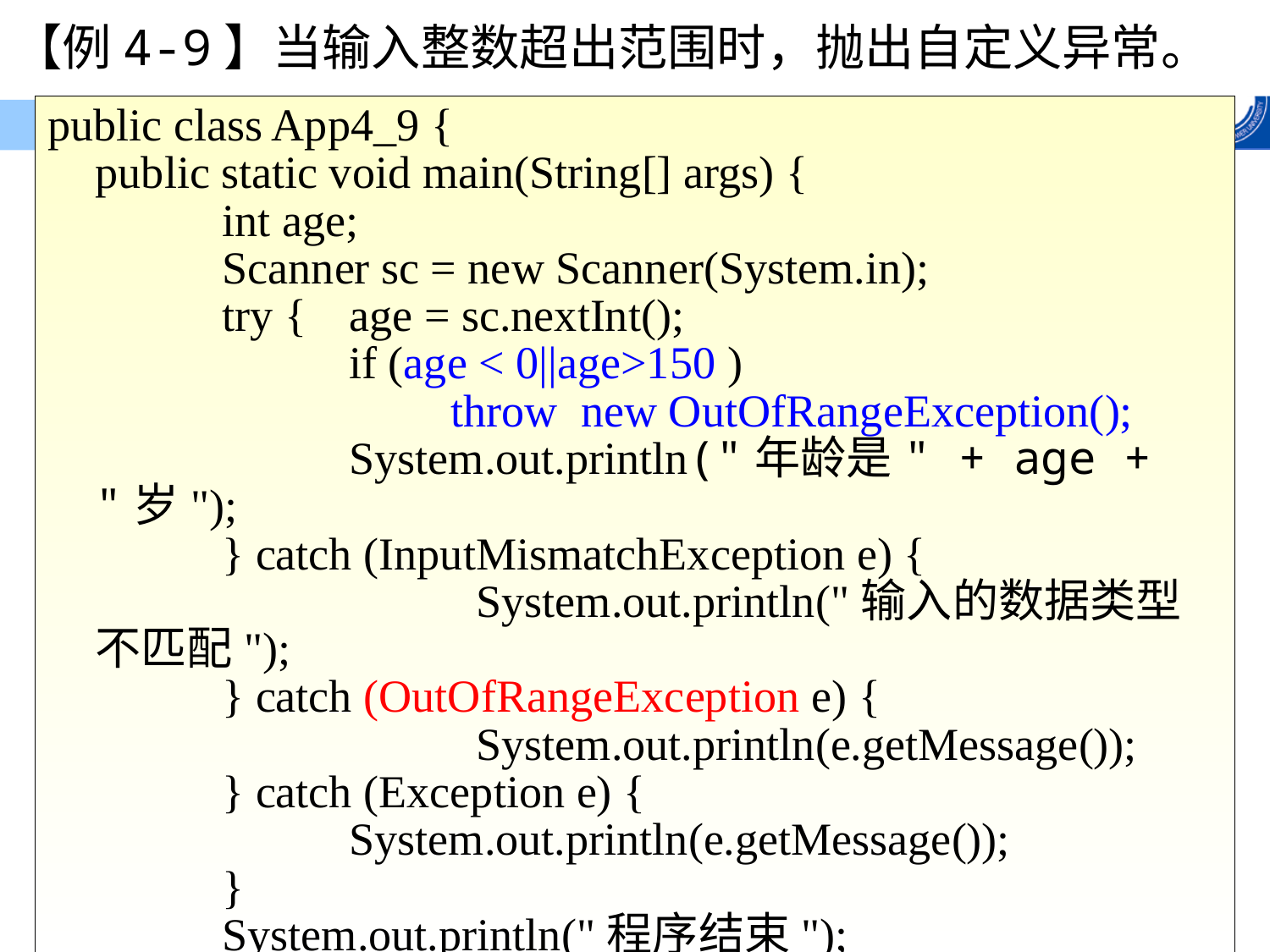

# 【例4-9】当输入整数超出范围时，抛出自定义异常。
public class App4_9 {
	public static void main(String[] args) {
		int age;
		Scanner sc = new Scanner(System.in);
		try {	age = sc.nextInt();
			if (age < 0||age>150 )
		                    throw  new OutOfRangeException();
			System.out.println("年龄是" + age + "岁");
		} catch (InputMismatchException e) { 		 			System.out.println("输入的数据类型不匹配");
		} catch (OutOfRangeException e) {		   			System.out.println(e.getMessage());
		} catch (Exception e) {
			System.out.println(e.getMessage());
		}
		System.out.println("程序结束");
	}
}